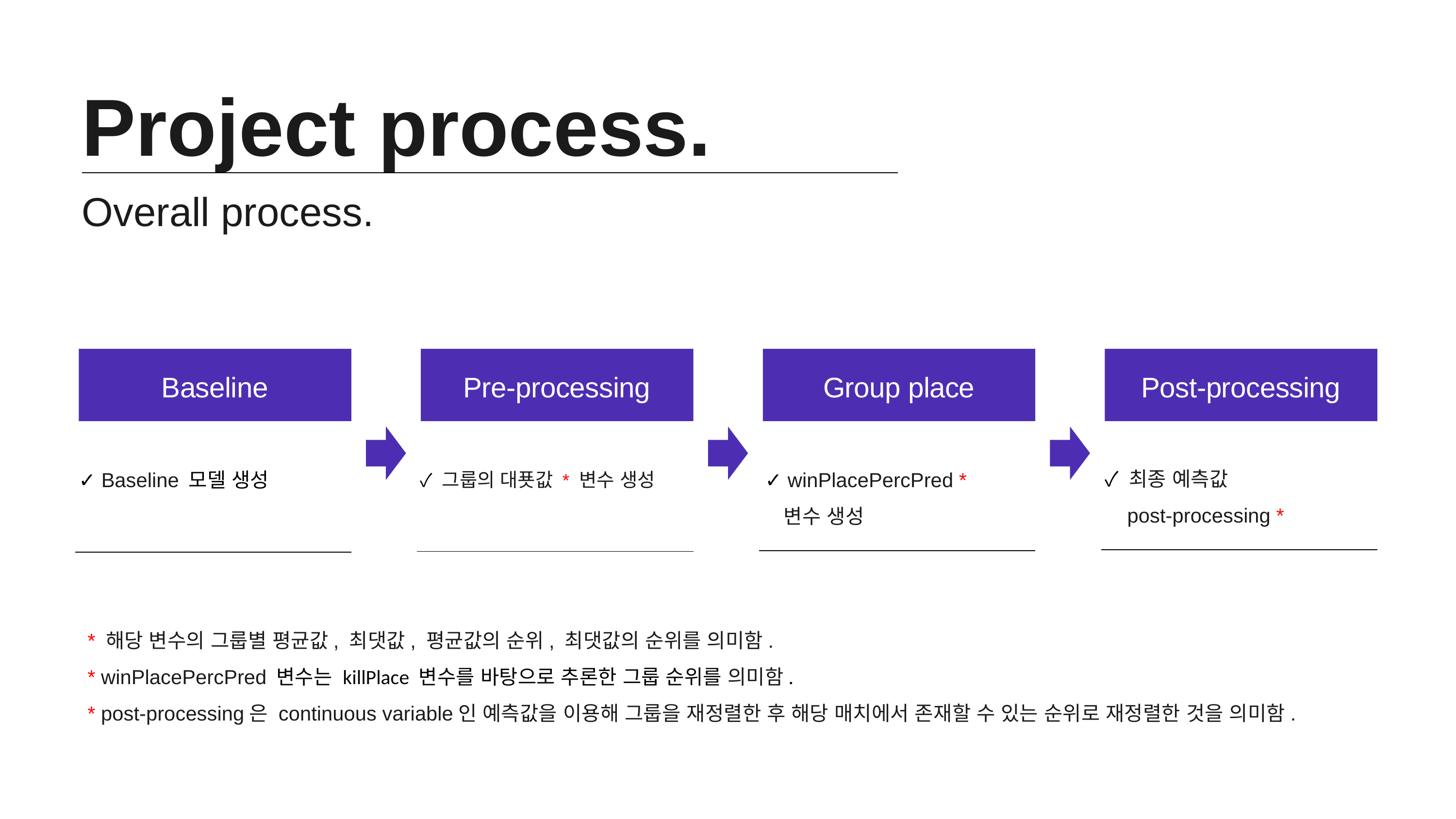

Project process.
Overall process.

Baseline

Pre-processing

Group place

Post-processing

✓ 최종 예측값
✓ post-processing *

✓ winPlacePercPred *
✓변수 생성

✓ Baseline 모델 생성
✓ 그룹의 대푯값 * 변수 생성

* 해당 변수의 그룹별 평균값, 최댓값, 평균값의 순위, 최댓값의 순위를 의미함.
* winPlacePercPred 변수는 killPlace 변수를 바탕으로 추론한 그룹 순위를 의미함.
* post-processing은 continuous variable인 예측값을 이용해 그룹을 재정렬한 후 해당 매치에서 존재할 수 있는 순위로 재정렬한 것을 의미함.